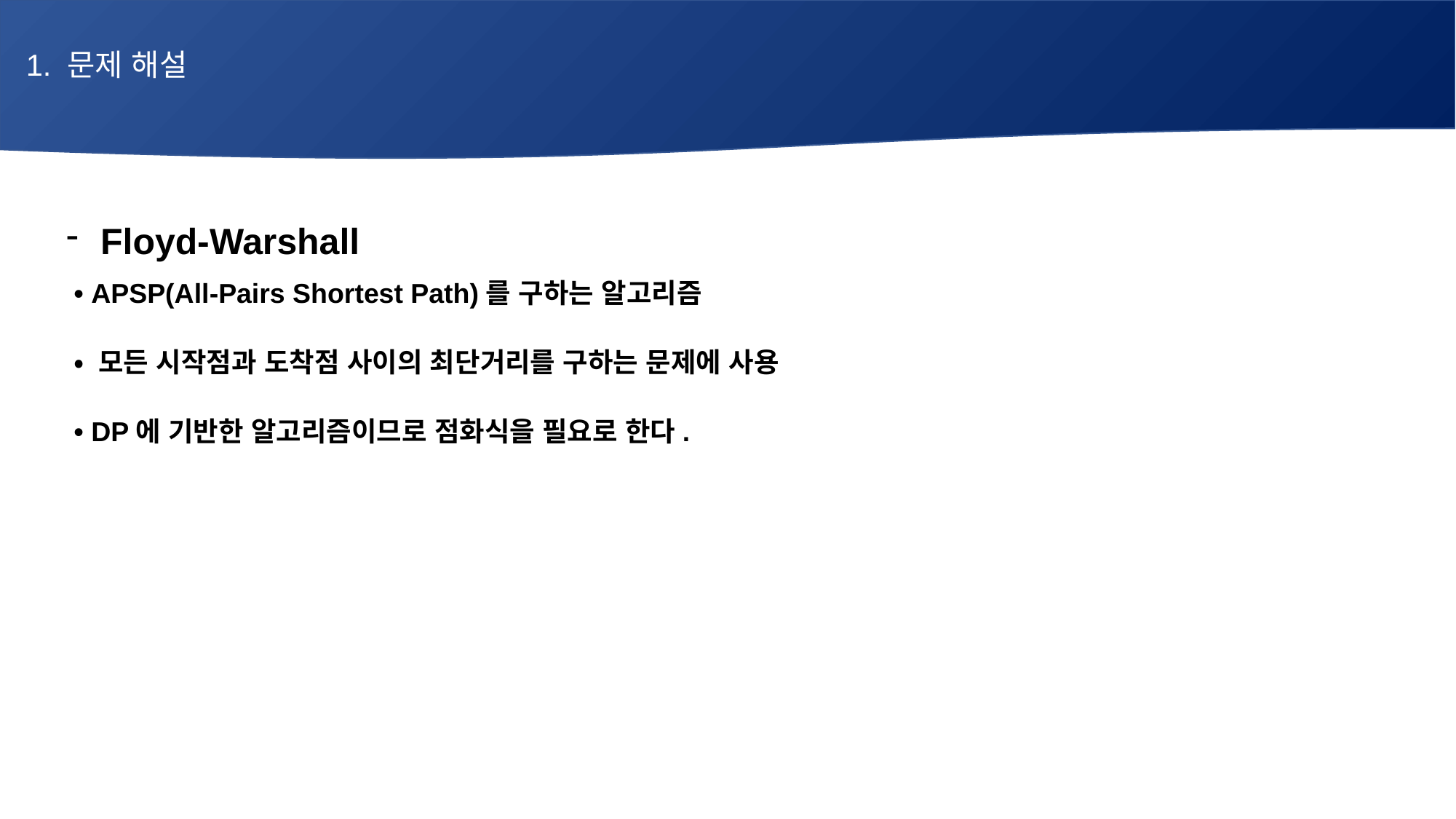

1. 문제 해설
# 매주 1 과제 LV2
Floyd-Warshall
 • APSP(All-Pairs Shortest Path)를 구하는 알고리즘

 • 모든 시작점과 도착점 사이의 최단거리를 구하는 문제에 사용

 • DP에 기반한 알고리즘이므로 점화식을 필요로 한다.